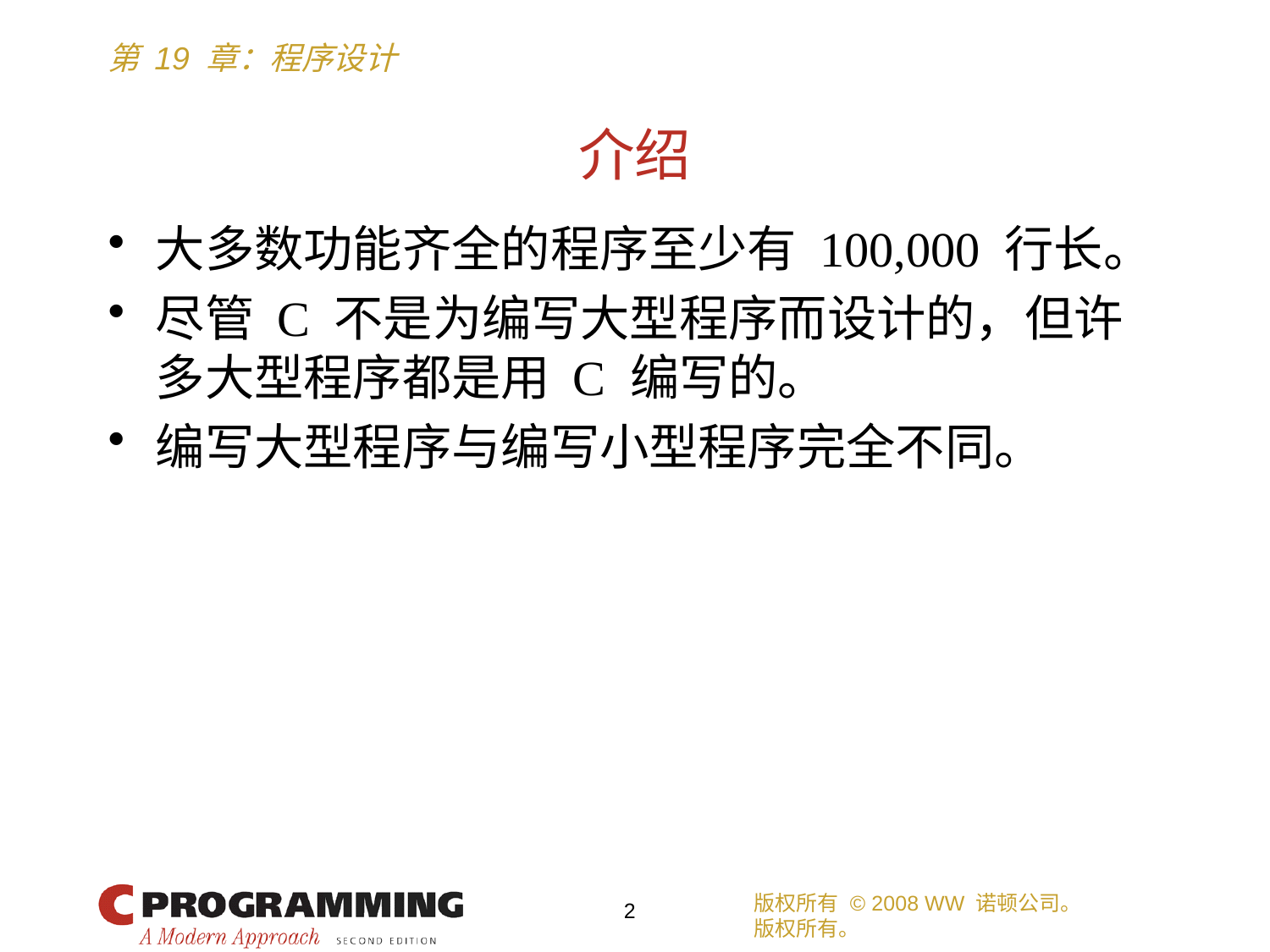

# 介绍
大多数功能齐全的程序至少有 100,000 行长。
尽管 C 不是为编写大型程序而设计的，但许多大型程序都是用 C 编写的。
编写大型程序与编写小型程序完全不同。
版权所有 © 2008 WW 诺顿公司。
版权所有。
2